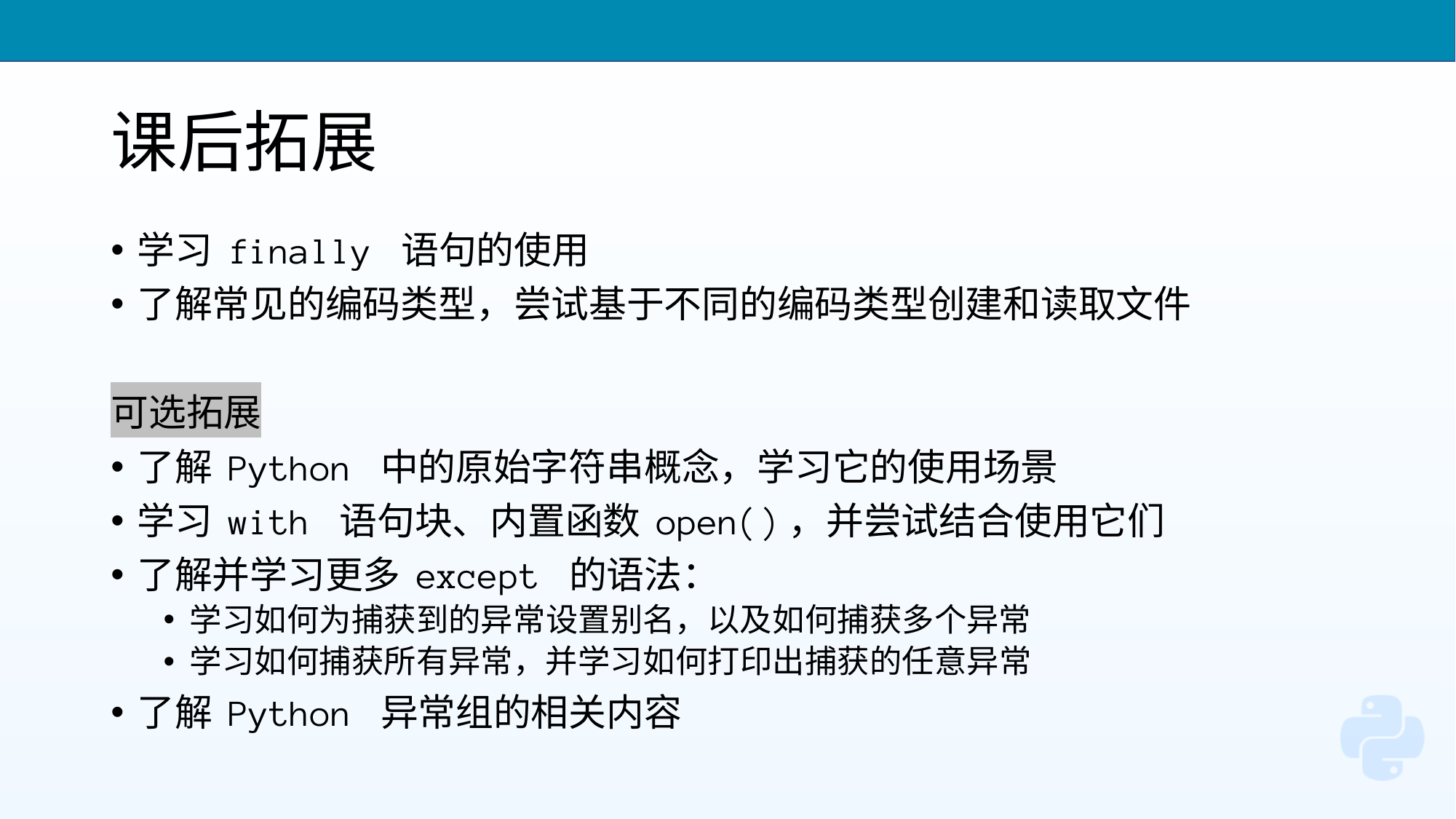

# 课后拓展
学习 finally 语句的使用
了解常见的编码类型，尝试基于不同的编码类型创建和读取文件

可选拓展
了解 Python 中的原始字符串概念，学习它的使用场景
学习 with 语句块、内置函数 open()，并尝试结合使用它们
了解并学习更多 except 的语法：
学习如何为捕获到的异常设置别名，以及如何捕获多个异常
学习如何捕获所有异常，并学习如何打印出捕获的任意异常
了解 Python 异常组的相关内容